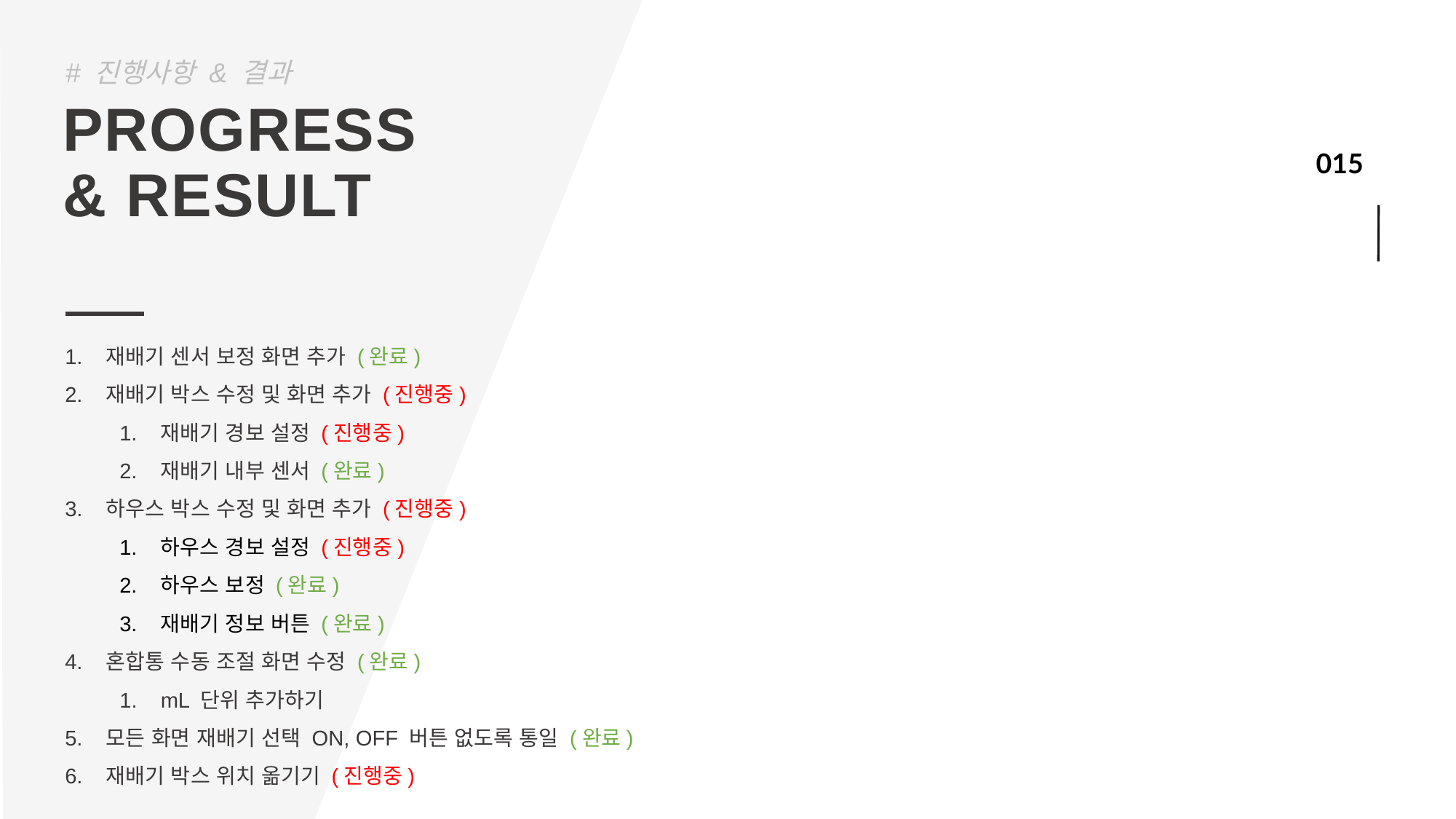

# 진행사항 & 결과
PROGRESS
& RESULT
재배기 센서 보정 화면 추가 (완료)
재배기 박스 수정 및 화면 추가 (진행중)
재배기 경보 설정 (진행중)
재배기 내부 센서 (완료)
하우스 박스 수정 및 화면 추가 (진행중)
하우스 경보 설정 (진행중)
하우스 보정 (완료)
재배기 정보 버튼 (완료)
혼합통 수동 조절 화면 수정 (완료)
mL 단위 추가하기
모든 화면 재배기 선택 ON, OFF 버튼 없도록 통일 (완료)
재배기 박스 위치 옮기기 (진행중)